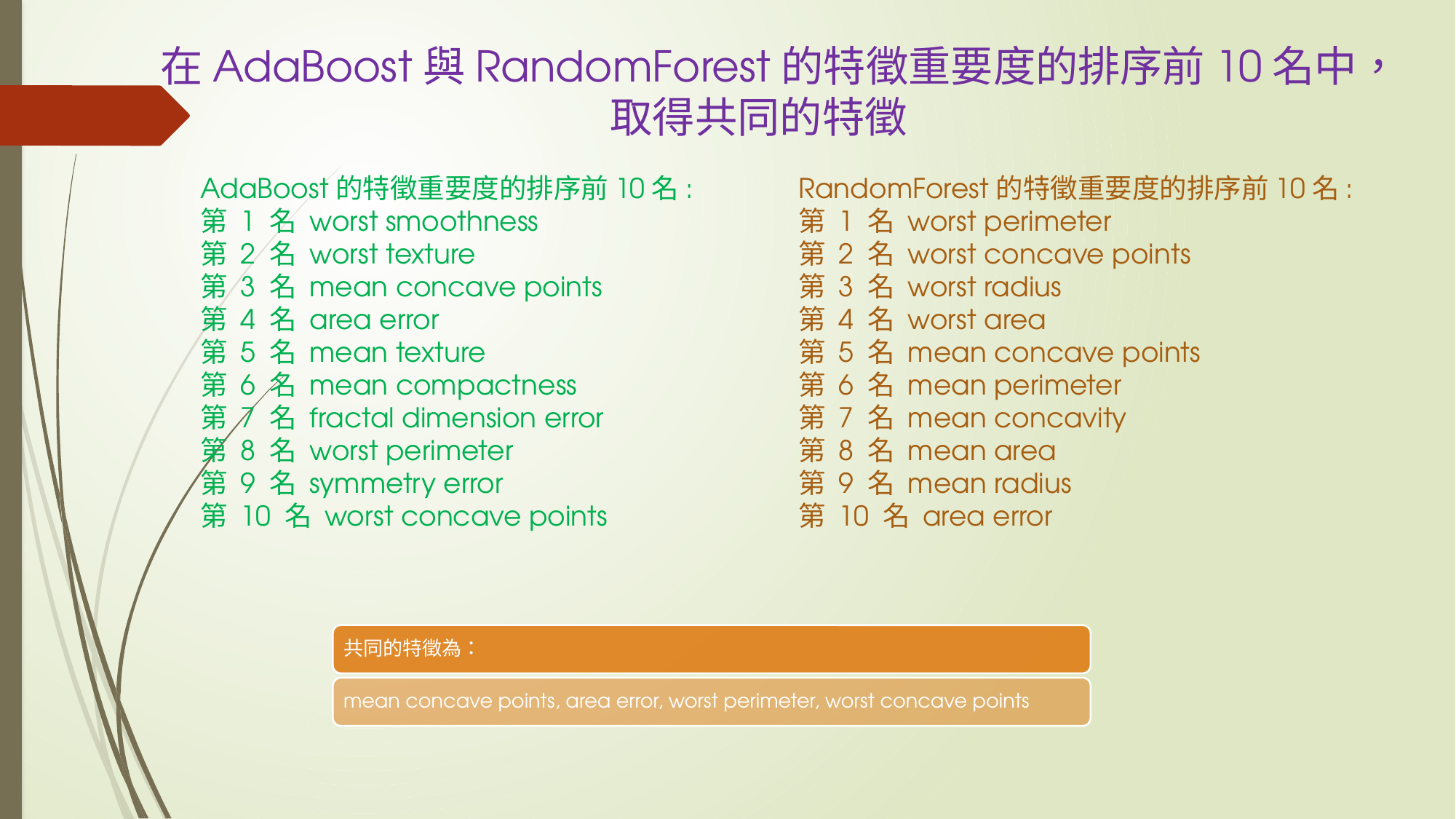

# 在AdaBoost與RandomForest的特徵重要度的排序前10名中，取得共同的特徵
AdaBoost的特徵重要度的排序前10名:
第 1 名 worst smoothness
第 2 名 worst texture
第 3 名 mean concave points
第 4 名 area error
第 5 名 mean texture
第 6 名 mean compactness
第 7 名 fractal dimension error
第 8 名 worst perimeter
第 9 名 symmetry error
第 10 名 worst concave points
RandomForest的特徵重要度的排序前10名:
第 1 名 worst perimeter
第 2 名 worst concave points
第 3 名 worst radius
第 4 名 worst area
第 5 名 mean concave points
第 6 名 mean perimeter
第 7 名 mean concavity
第 8 名 mean area
第 9 名 mean radius
第 10 名 area error
共同的特徵為：
mean concave points, area error, worst perimeter, worst concave points